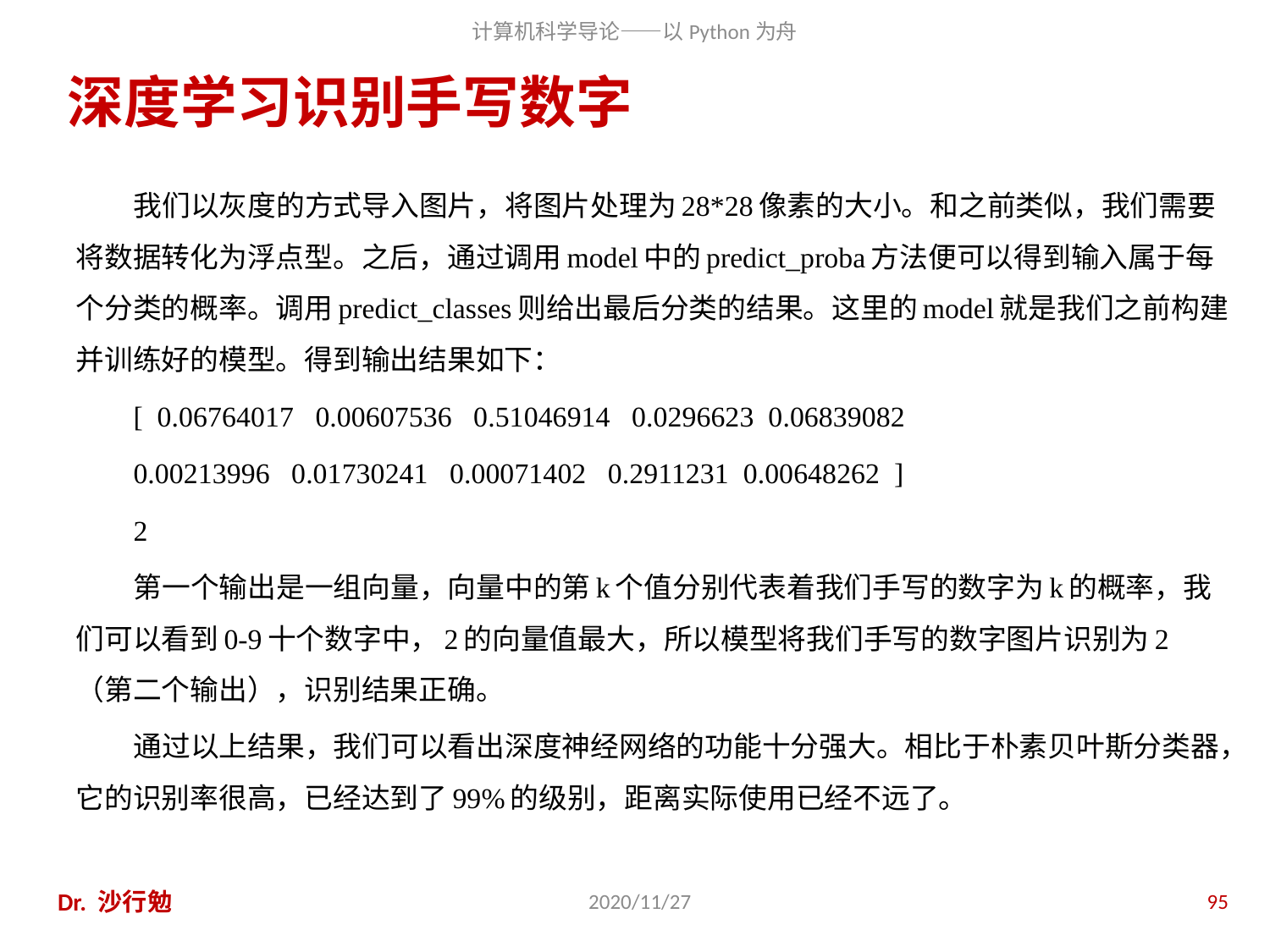

# 深度学习识别手写数字
我们以灰度的方式导入图片，将图片处理为28*28像素的大小。和之前类似，我们需要将数据转化为浮点型。之后，通过调用model中的predict_proba方法便可以得到输入属于每个分类的概率。调用predict_classes则给出最后分类的结果。这里的model就是我们之前构建并训练好的模型。得到输出结果如下：
[  0.06764017   0.00607536   0.51046914   0.0296623  0.06839082
0.00213996   0.01730241   0.00071402   0.2911231  0.00648262  ]
2
第一个输出是一组向量，向量中的第k个值分别代表着我们手写的数字为k的概率，我们可以看到0-9十个数字中，2的向量值最大，所以模型将我们手写的数字图片识别为2（第二个输出），识别结果正确。
通过以上结果，我们可以看出深度神经网络的功能十分强大。相比于朴素贝叶斯分类器，它的识别率很高，已经达到了99%的级别，距离实际使用已经不远了。
Dr. 沙行勉
2020/11/27
95